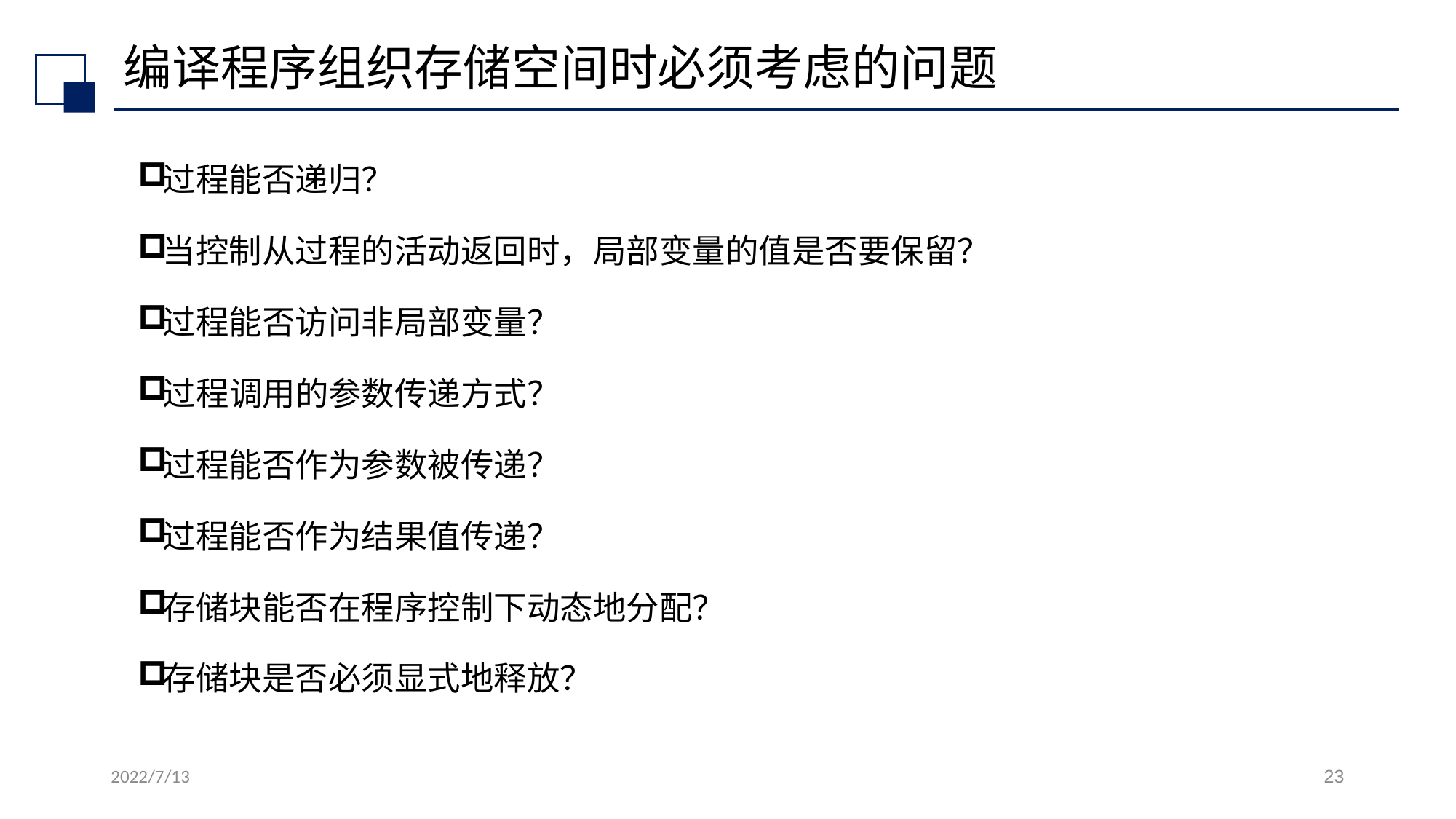

# 编译程序组织存储空间时必须考虑的问题
过程能否递归？
当控制从过程的活动返回时，局部变量的值是否要保留？
过程能否访问非局部变量？
过程调用的参数传递方式？
过程能否作为参数被传递？
过程能否作为结果值传递？
存储块能否在程序控制下动态地分配？
存储块是否必须显式地释放？
2022/7/13
23